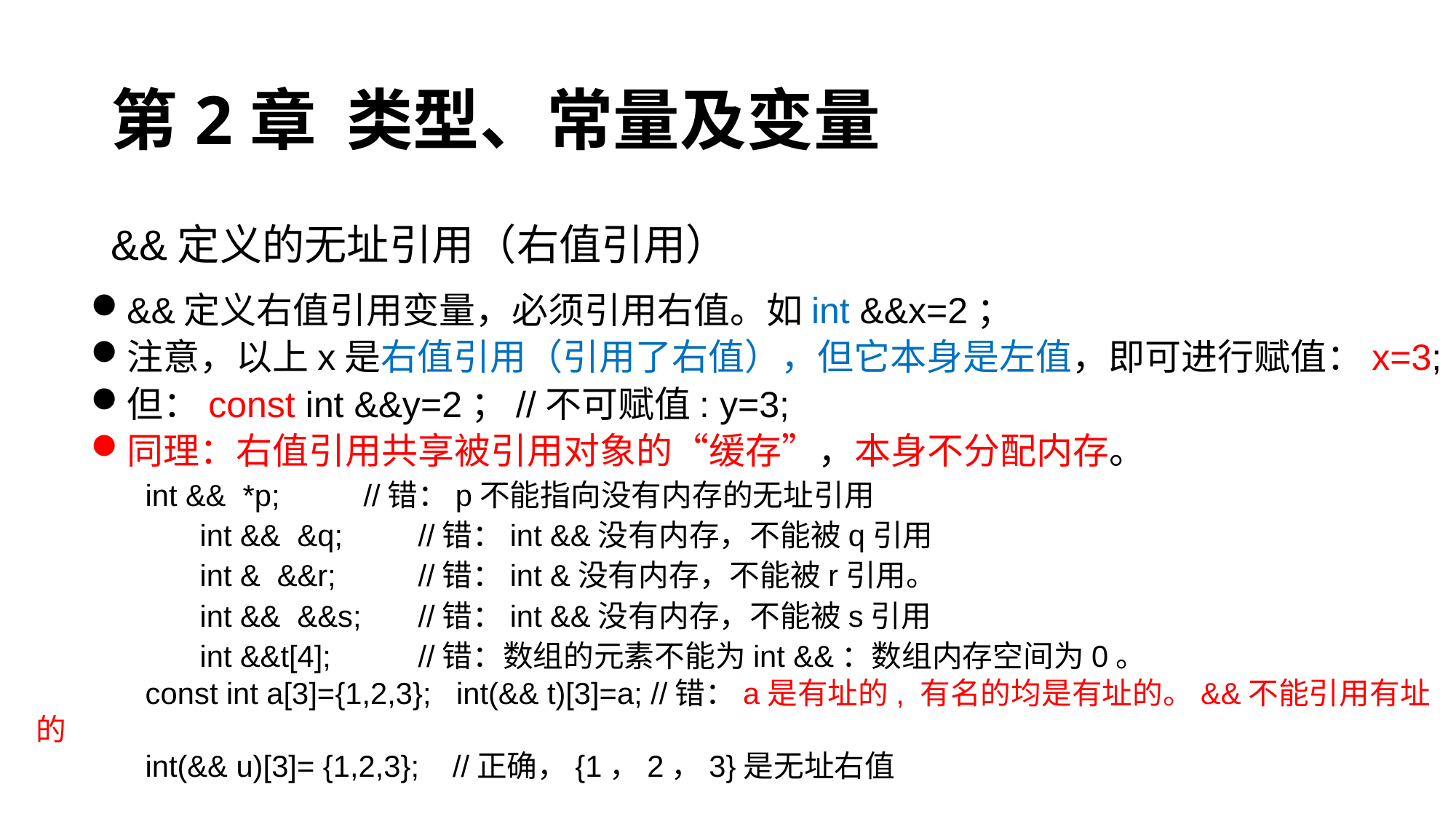

# 第2章  类型、常量及变量
&&定义的无址引用（右值引用）
&&定义右值引用变量，必须引用右值。如int &&x=2；
注意，以上x是右值引用（引用了右值），但它本身是左值，即可进行赋值：x=3;
但：const int &&y=2；//不可赋值: y=3;
同理：右值引用共享被引用对象的“缓存”，本身不分配内存。
int &&  *p;	//错：p不能指向没有内存的无址引用
     	int &&  &q;	//错：int &&没有内存，不能被q引用
     	int &  &&r;	//错：int &没有内存，不能被r引用。
     	int &&  &&s;	//错：int &&没有内存，不能被s引用
      	int &&t[4];    	//错：数组的元素不能为int &&：数组内存空间为0。
 	const int a[3]={1,2,3};   int(&& t)[3]=a; //错：a是有址的, 有名的均是有址的。&&不能引用有址的
          	int(&& u)[3]= {1,2,3};    //正确，{1，2，3}是无址右值